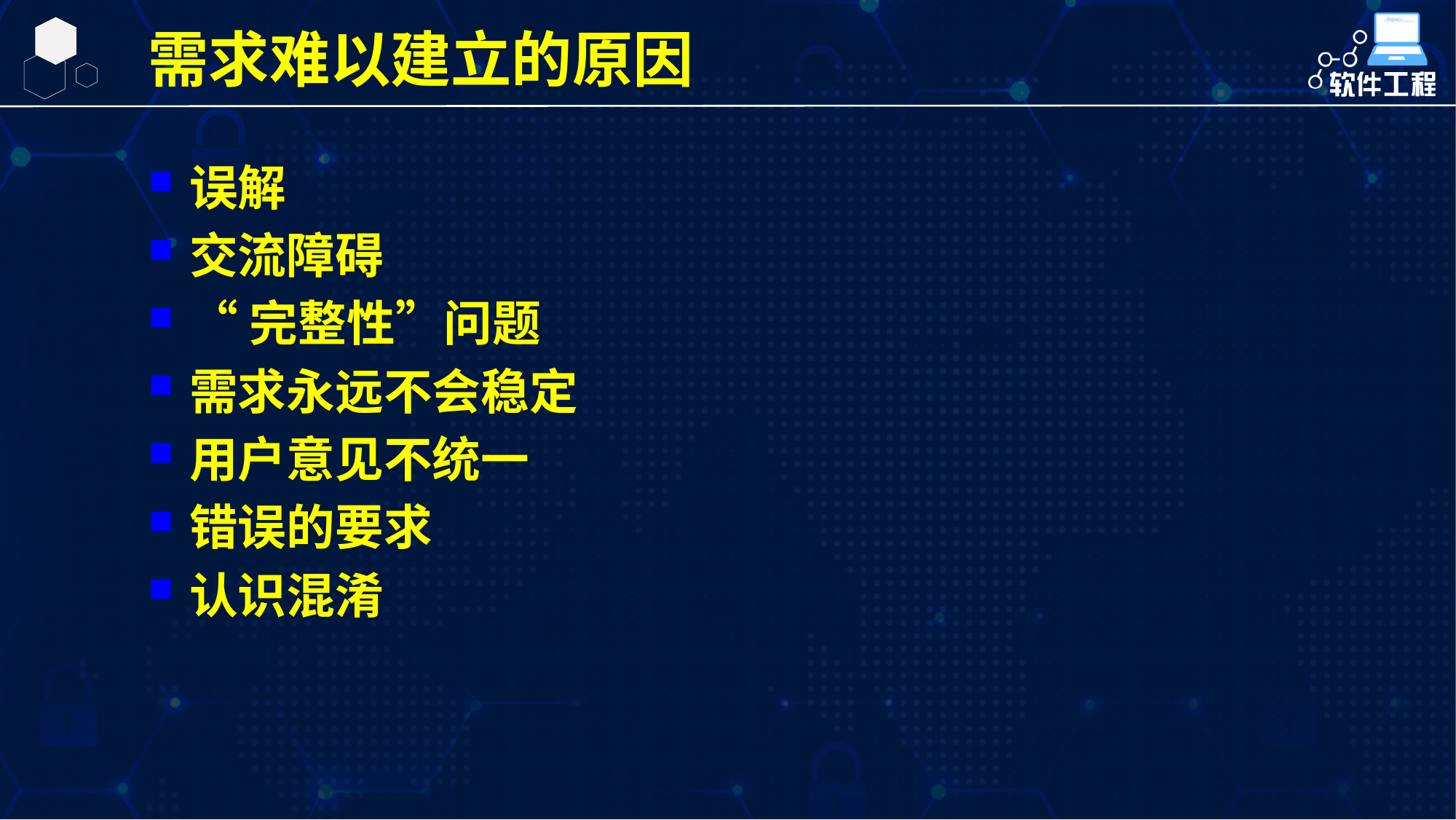

需求难以建立的原因
误解
交流障碍
“完整性”问题
需求永远不会稳定
用户意见不统一
错误的要求
认识混淆